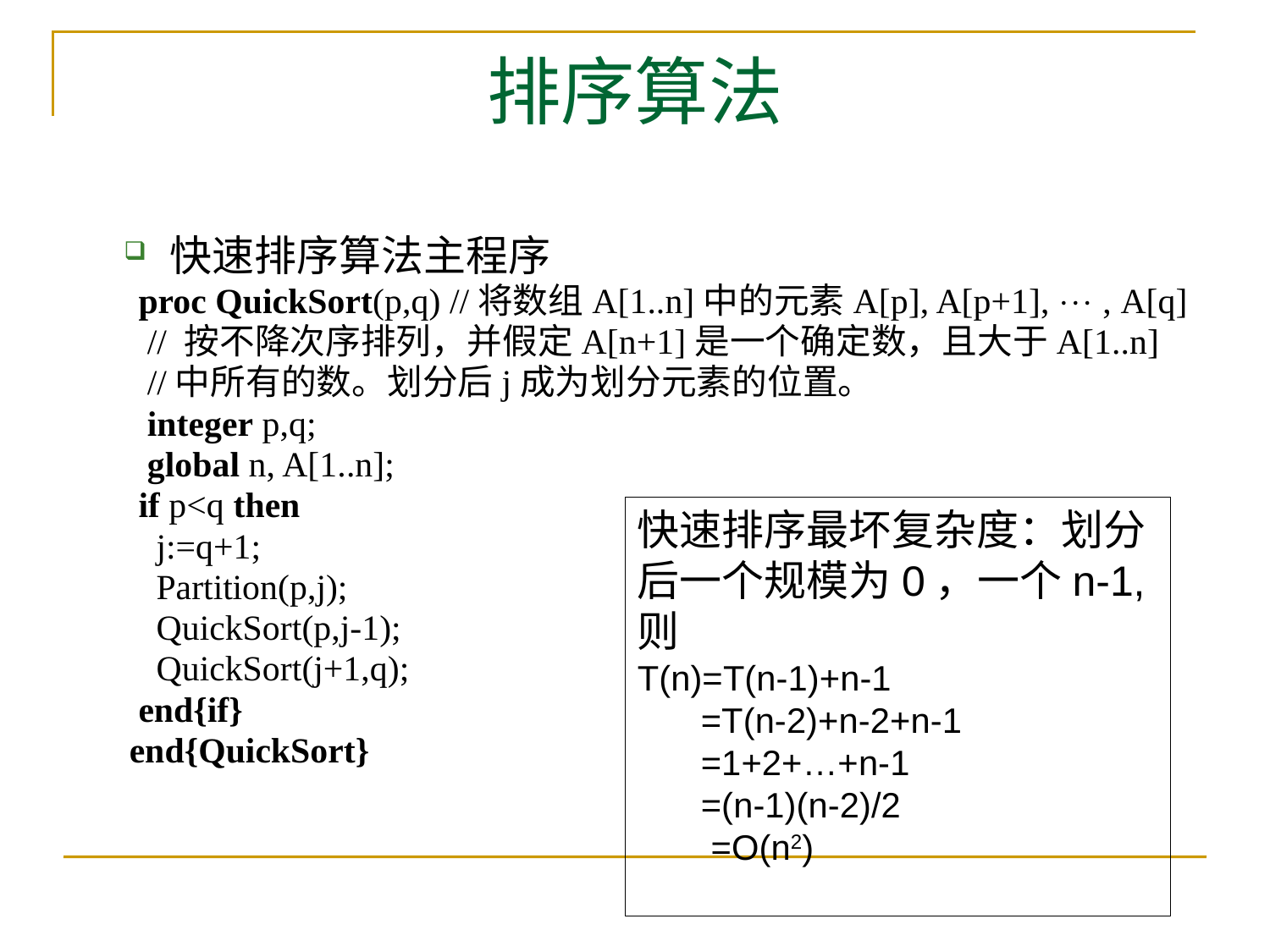

# 排序算法
快速排序算法主程序
       proc QuickSort(p,q) //将数组A[1..n]中的元素A[p], A[p+1], … , A[q]
        // 按不降次序排列，并假定A[n+1]是一个确定数，且大于A[1..n]
        //中所有的数。划分后j成为划分元素的位置。
        integer p,q;
        global n, A[1..n];
       if p<q then
         j:=q+1;
         Partition(p,j);
         QuickSort(p,j-1);
         QuickSort(j+1,q);
       end{if}
      end{QuickSort}

快速排序最坏复杂度：划分后一个规模为0，一个n-1,则
T(n)=T(n-1)+n-1
=T(n-2)+n-2+n-1
=1+2+…+n-1
=(n-1)(n-2)/2
 =O(n2)